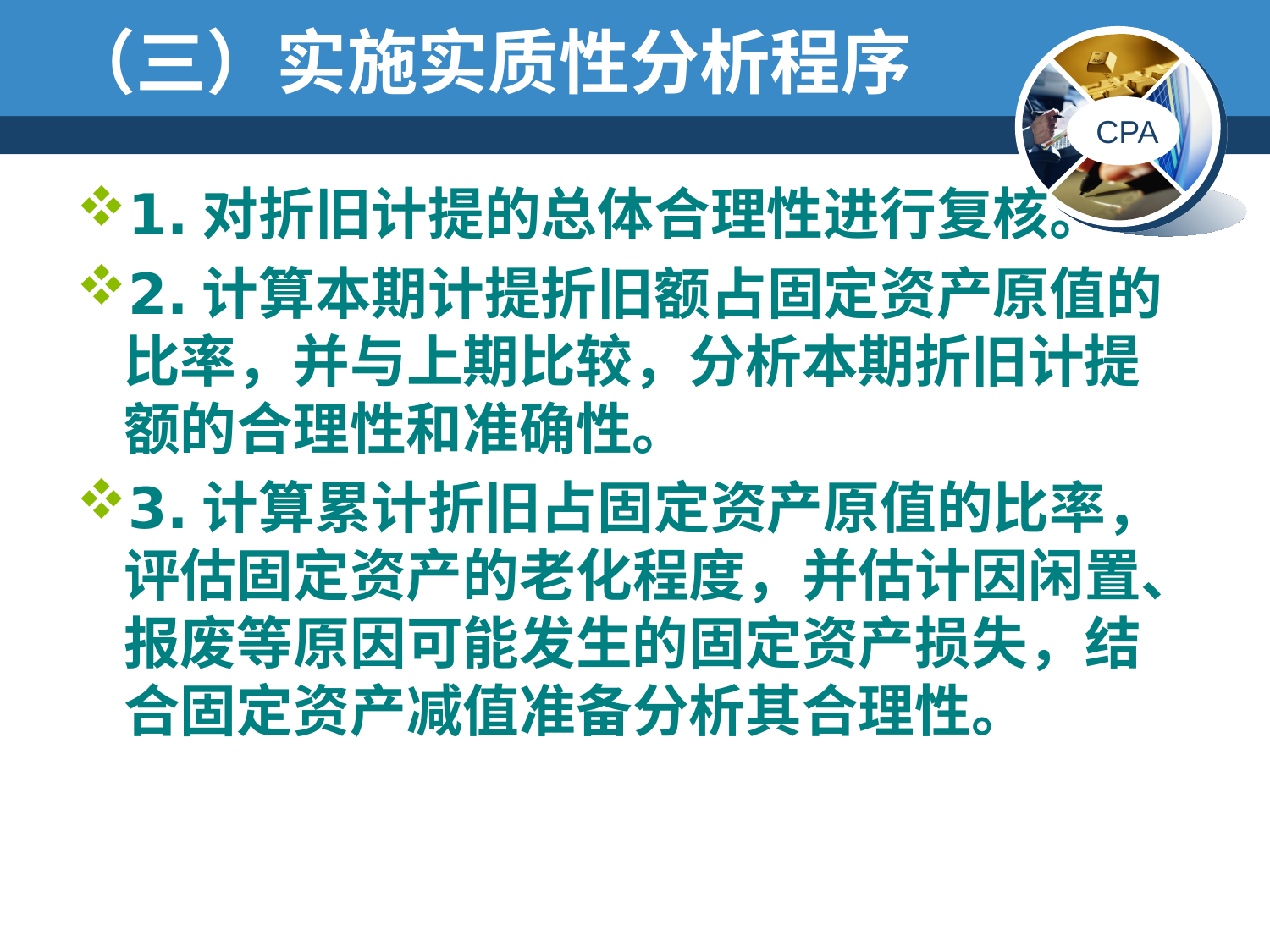

# （三）实施实质性分析程序
1.对折旧计提的总体合理性进行复核。
2.计算本期计提折旧额占固定资产原值的比率，并与上期比较，分析本期折旧计提额的合理性和准确性。
3.计算累计折旧占固定资产原值的比率，评估固定资产的老化程度，并估计因闲置、报废等原因可能发生的固定资产损失，结合固定资产减值准备分析其合理性。